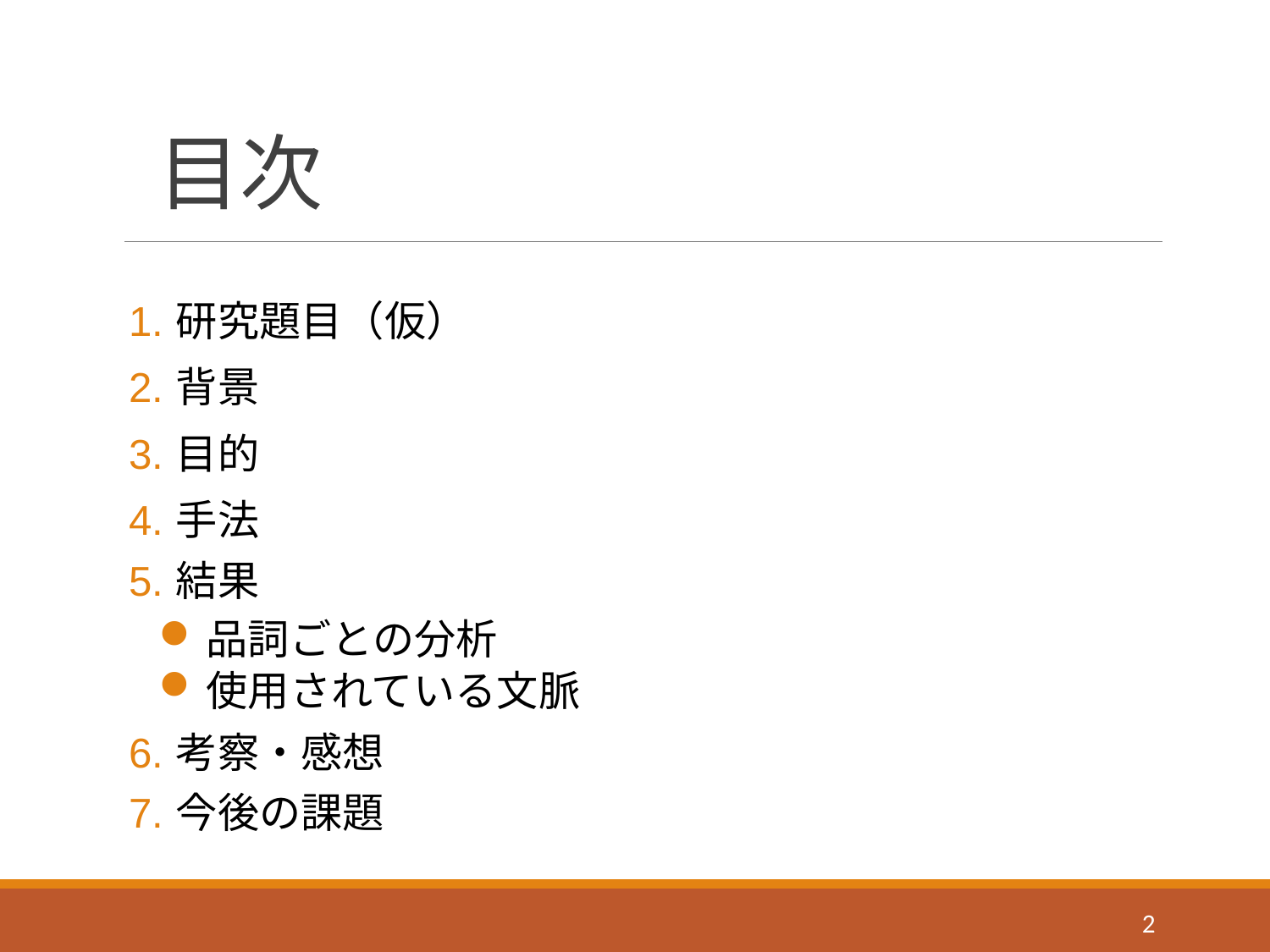

# 目次
研究題目（仮）
背景
目的
手法
結果
品詞ごとの分析
使用されている文脈
考察・感想
今後の課題

2